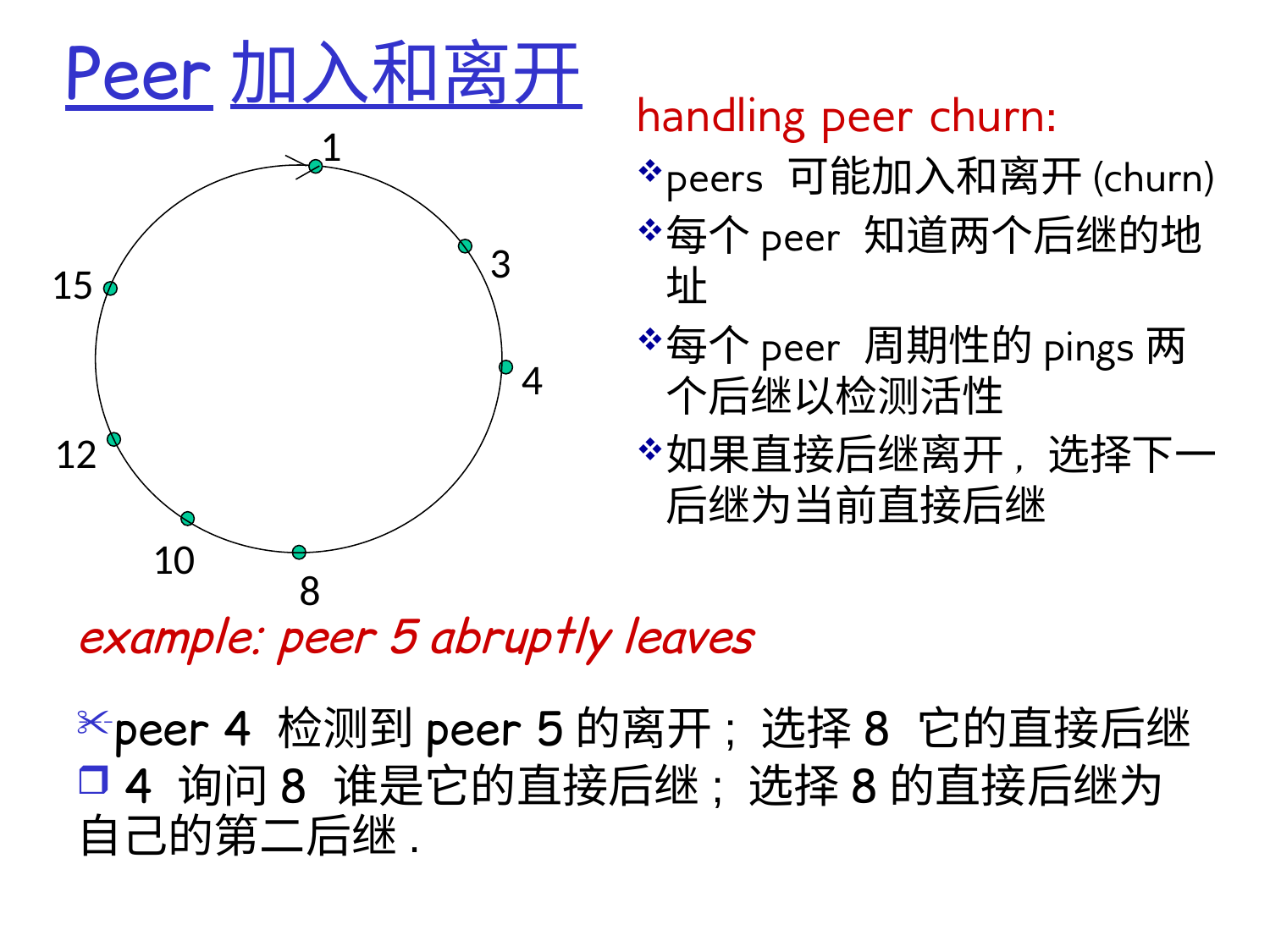

# Peer加入和离开
handling peer churn:
peers 可能加入和离开(churn)
每个peer 知道两个后继的地址
每个peer 周期性的pings两个后继以检测活性
如果直接后继离开, 选择下一后继为当前直接后继

1

3

15

4

12

10

8
example: peer 5 abruptly leaves
peer 4 检测到peer 5的离开; 选择8 它的直接后继
 4 询问8 谁是它的直接后继; 选择8的直接后继为自己的第二后继.